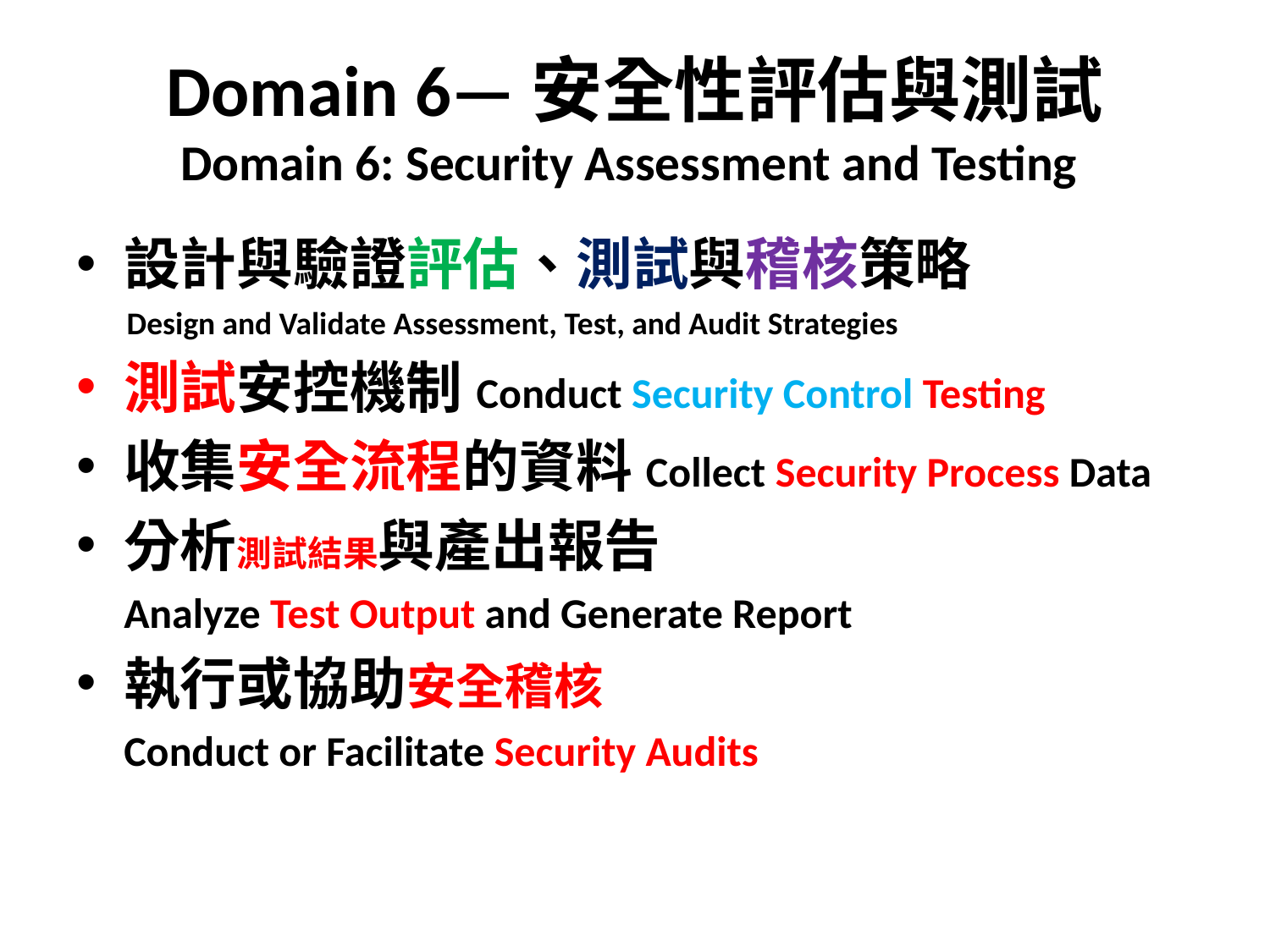

# Domain 6—安全性評估與測試 Domain 6: Security Assessment and Testing
設計與驗證評估、測試與稽核策略
       Design and Validate Assessment, Test, and Audit Strategies
測試安控機制Conduct Security Control Testing
收集安全流程的資料Collect Security Process Data
分析測試結果與產出報告
     Analyze Test Output and Generate Report
執行或協助安全稽核
     Conduct or Facilitate Security Audits